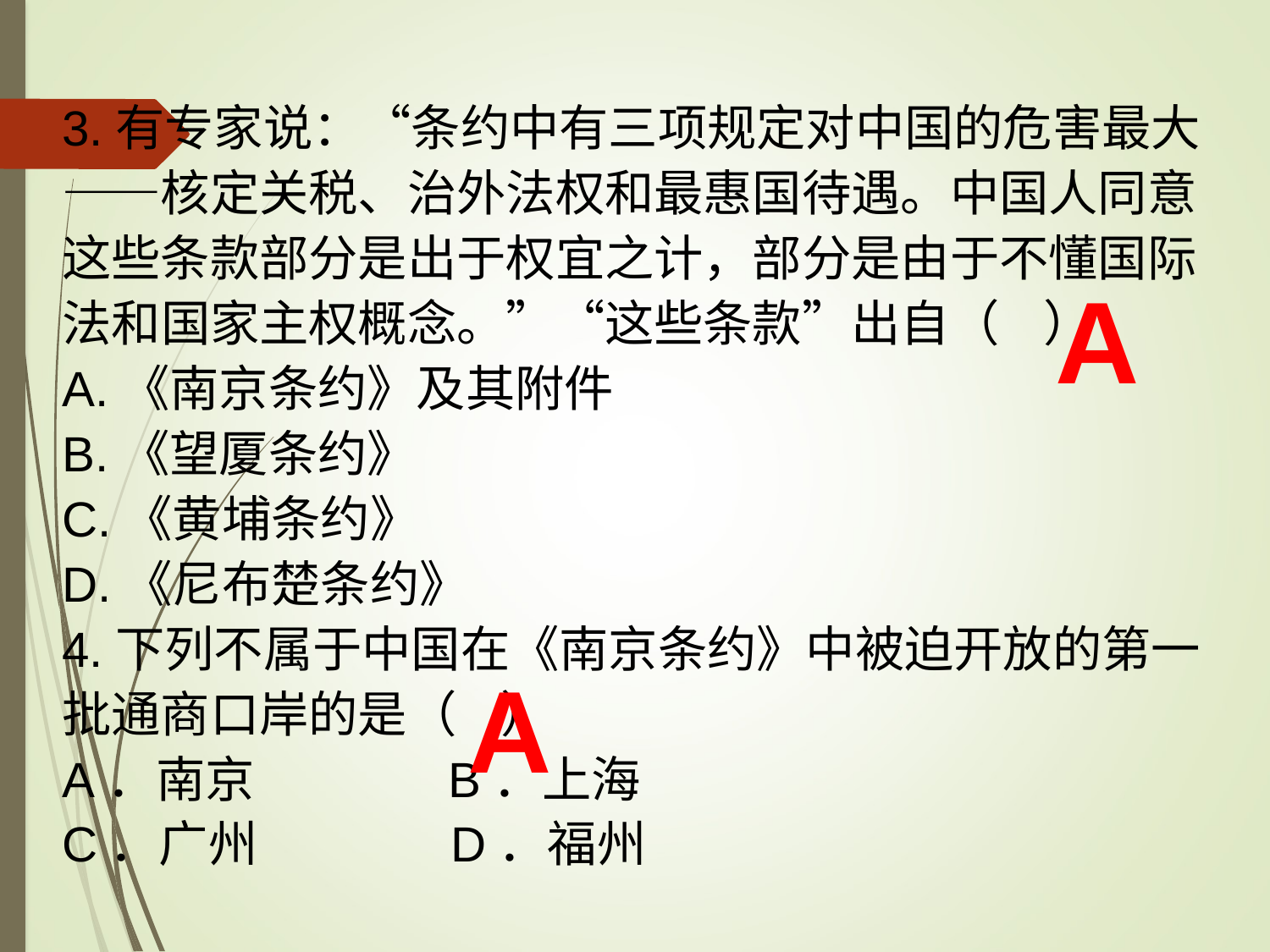

3.有专家说：“条约中有三项规定对中国的危害最大——核定关税、治外法权和最惠国待遇。中国人同意这些条款部分是出于权宜之计，部分是由于不懂国际法和国家主权概念。”“这些条款”出自（    ）
A.《南京条约》及其附件
B.《望厦条约》
C.《黄埔条约》
D.《尼布楚条约》
4.下列不属于中国在《南京条约》中被迫开放的第一批通商口岸的是（    ）
A．南京　            B．上海
C．广州　            D．福州
A
A